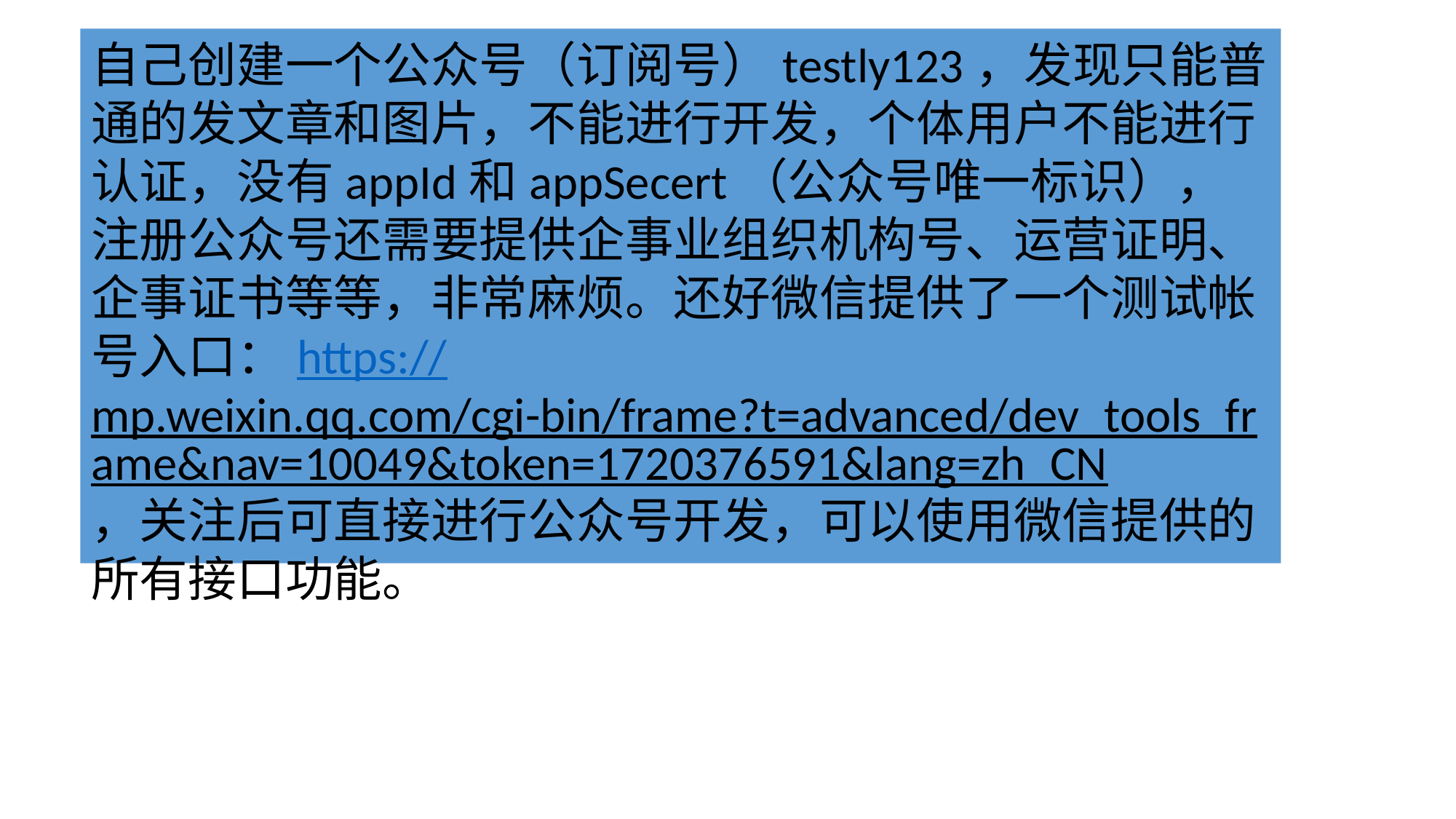

自己创建一个公众号（订阅号）testly123，发现只能普通的发文章和图片，不能进行开发，个体用户不能进行认证，没有appId和appSecert（公众号唯一标识），注册公众号还需要提供企事业组织机构号、运营证明、企事证书等等，非常麻烦。还好微信提供了一个测试帐号入口：https://mp.weixin.qq.com/cgi-bin/frame?t=advanced/dev_tools_frame&nav=10049&token=1720376591&lang=zh_CN，关注后可直接进行公众号开发，可以使用微信提供的所有接口功能。